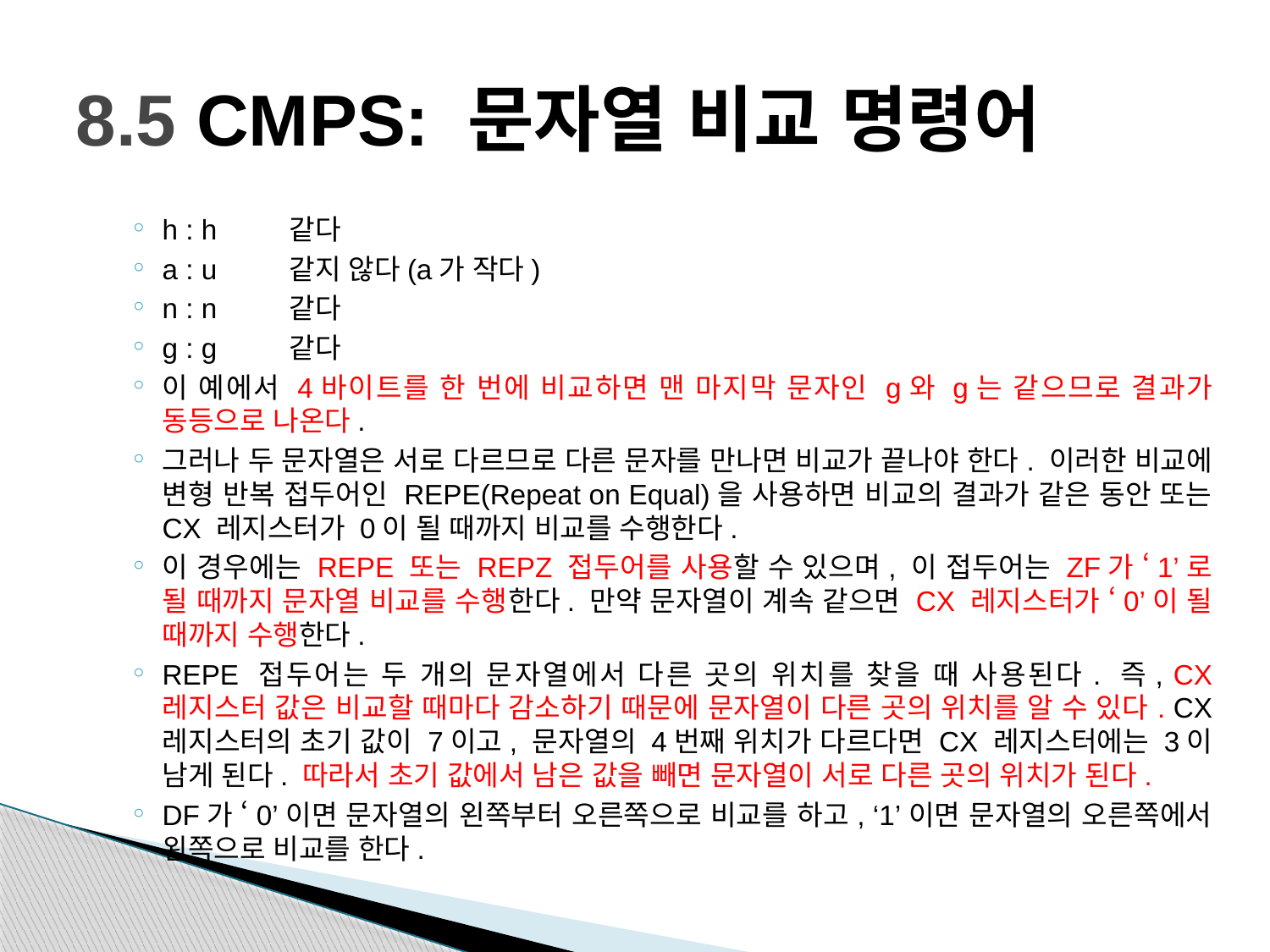

# 8.5 CMPS: 문자열 비교 명령어
h : h	같다
a : u	같지 않다(a가 작다)
n : n	같다
g : g	같다
이 예에서 4바이트를 한 번에 비교하면 맨 마지막 문자인 g와 g는 같으므로 결과가 동등으로 나온다.
그러나 두 문자열은 서로 다르므로 다른 문자를 만나면 비교가 끝나야 한다. 이러한 비교에 변형 반복 접두어인 REPE(Repeat on Equal)을 사용하면 비교의 결과가 같은 동안 또는 CX 레지스터가 0이 될 때까지 비교를 수행한다.
이 경우에는 REPE 또는 REPZ 접두어를 사용할 수 있으며, 이 접두어는 ZF가 ‘1’로 될 때까지 문자열 비교를 수행한다. 만약 문자열이 계속 같으면 CX 레지스터가 ‘0’이 될 때까지 수행한다.
REPE 접두어는 두 개의 문자열에서 다른 곳의 위치를 찾을 때 사용된다. 즉, CX 레지스터 값은 비교할 때마다 감소하기 때문에 문자열이 다른 곳의 위치를 알 수 있다. CX 레지스터의 초기 값이 7이고, 문자열의 4번째 위치가 다르다면 CX 레지스터에는 3이 남게 된다. 따라서 초기 값에서 남은 값을 빼면 문자열이 서로 다른 곳의 위치가 된다.
DF가 ‘0’이면 문자열의 왼쪽부터 오른쪽으로 비교를 하고, ‘1’이면 문자열의 오른쪽에서 왼쪽으로 비교를 한다.